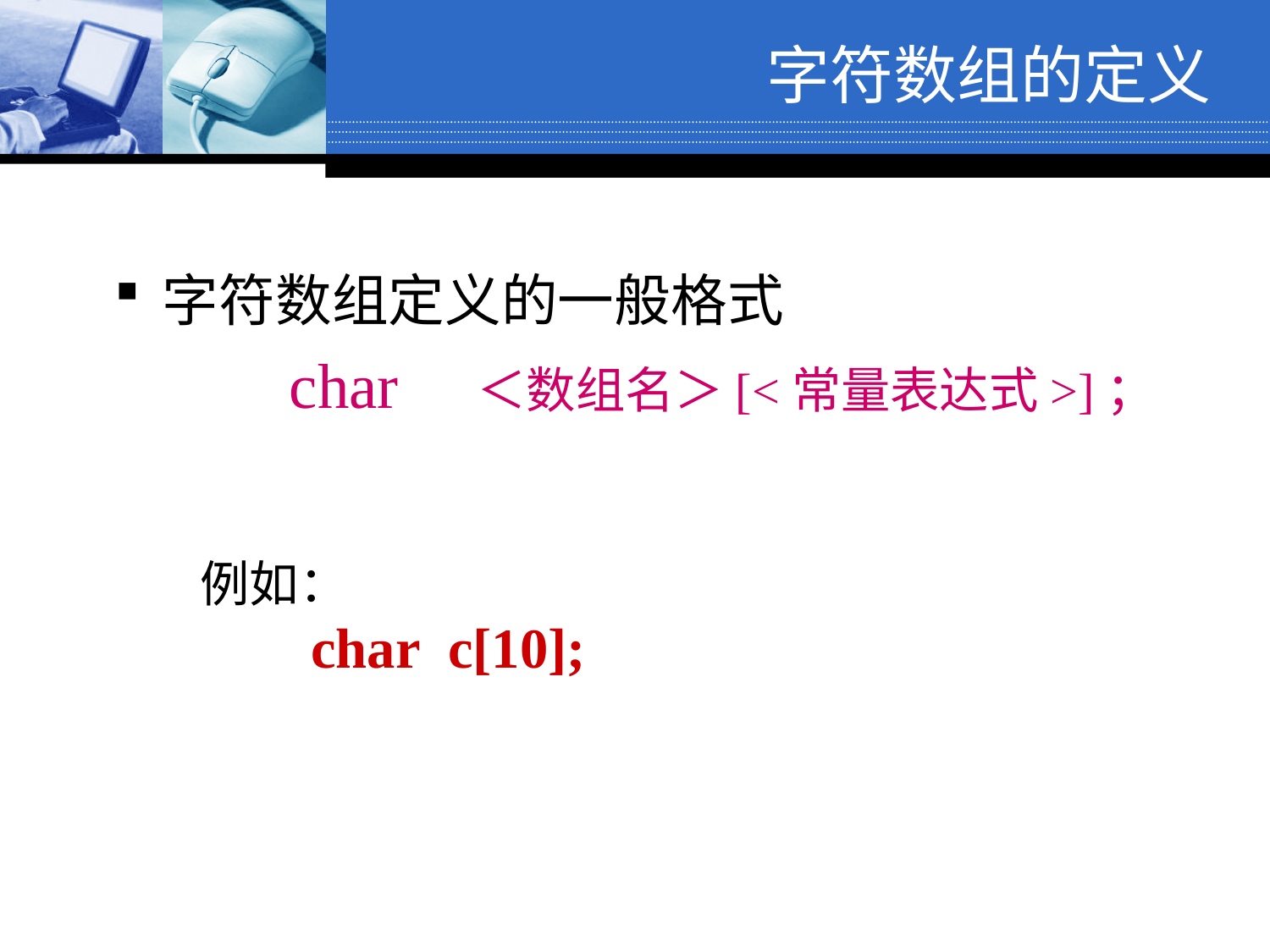

# 字符数组的定义
字符数组定义的一般格式
　	char　＜数组名＞[<常量表达式>]；

例如：
         char  c[10];